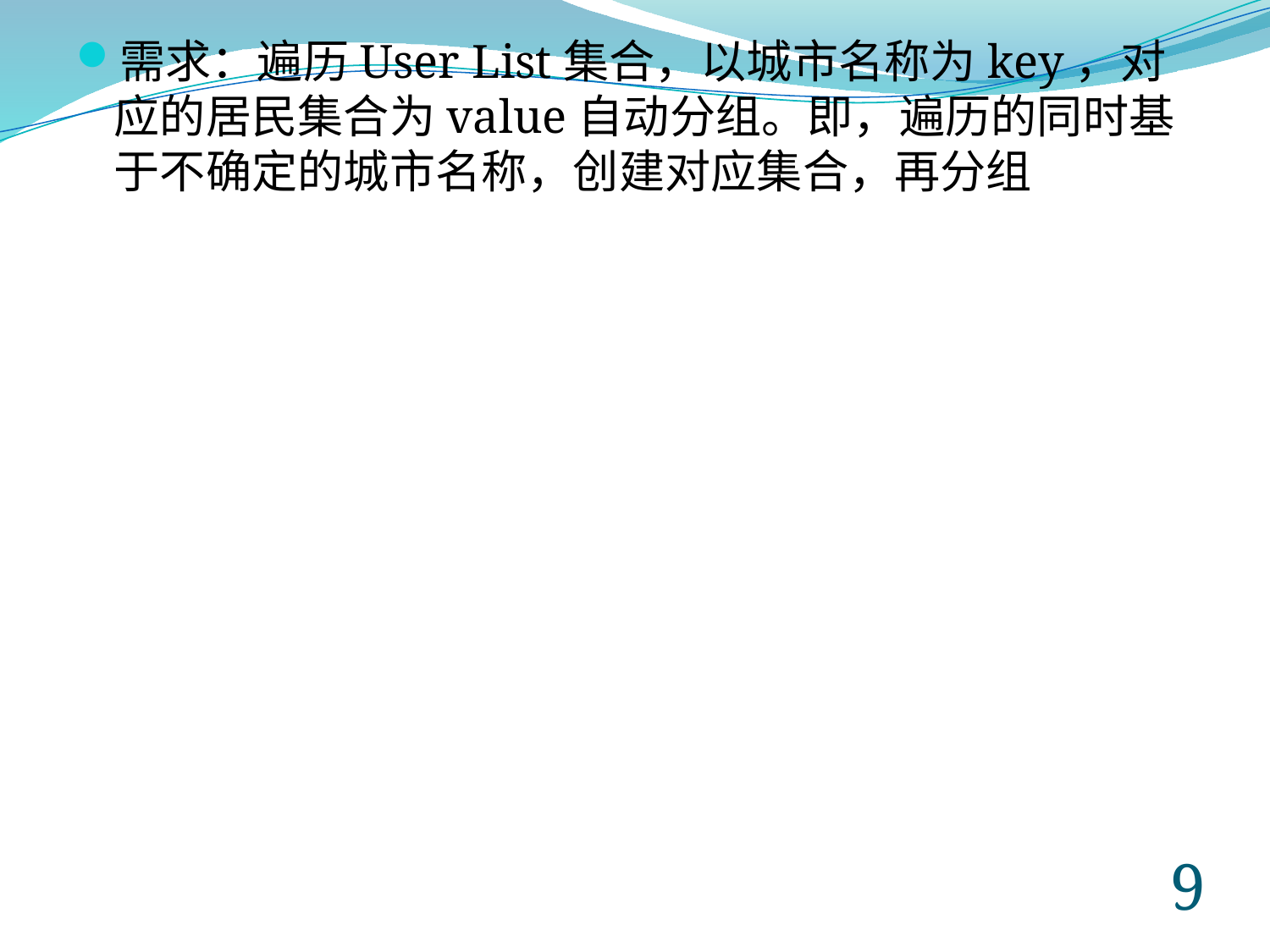

需求：遍历User List集合，以城市名称为key，对应的居民集合为value自动分组。即，遍历的同时基于不确定的城市名称，创建对应集合，再分组

9